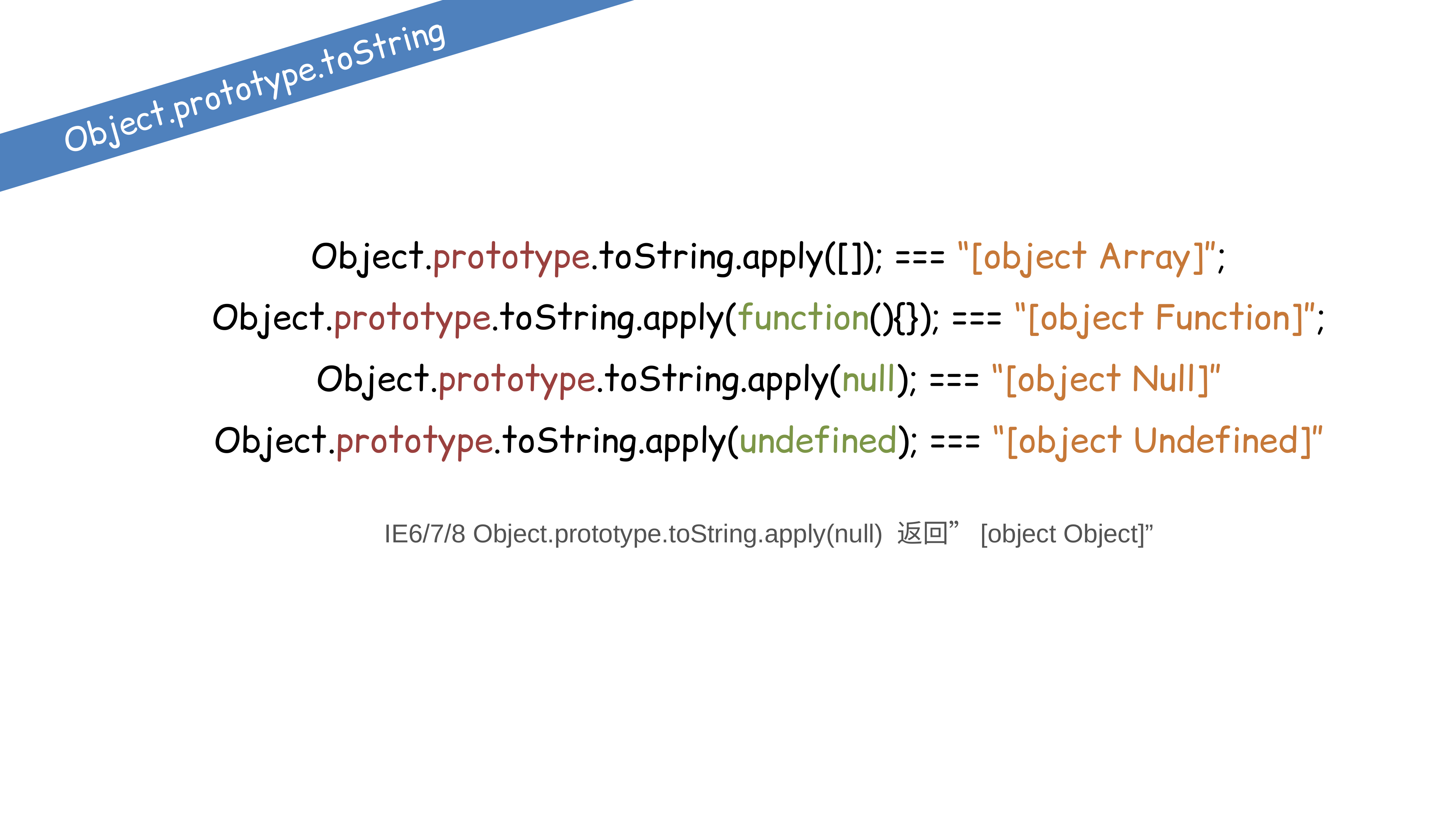

Object.prototype.toString
Object.prototype.toString.apply([]); === “[object Array]”;
Object.prototype.toString.apply(function(){}); === “[object Function]”;
Object.prototype.toString.apply(null); === “[object Null]”
Object.prototype.toString.apply(undefined); === “[object Undefined]”

IE6/7/8 Object.prototype.toString.apply(null) 返回”[object Object]”